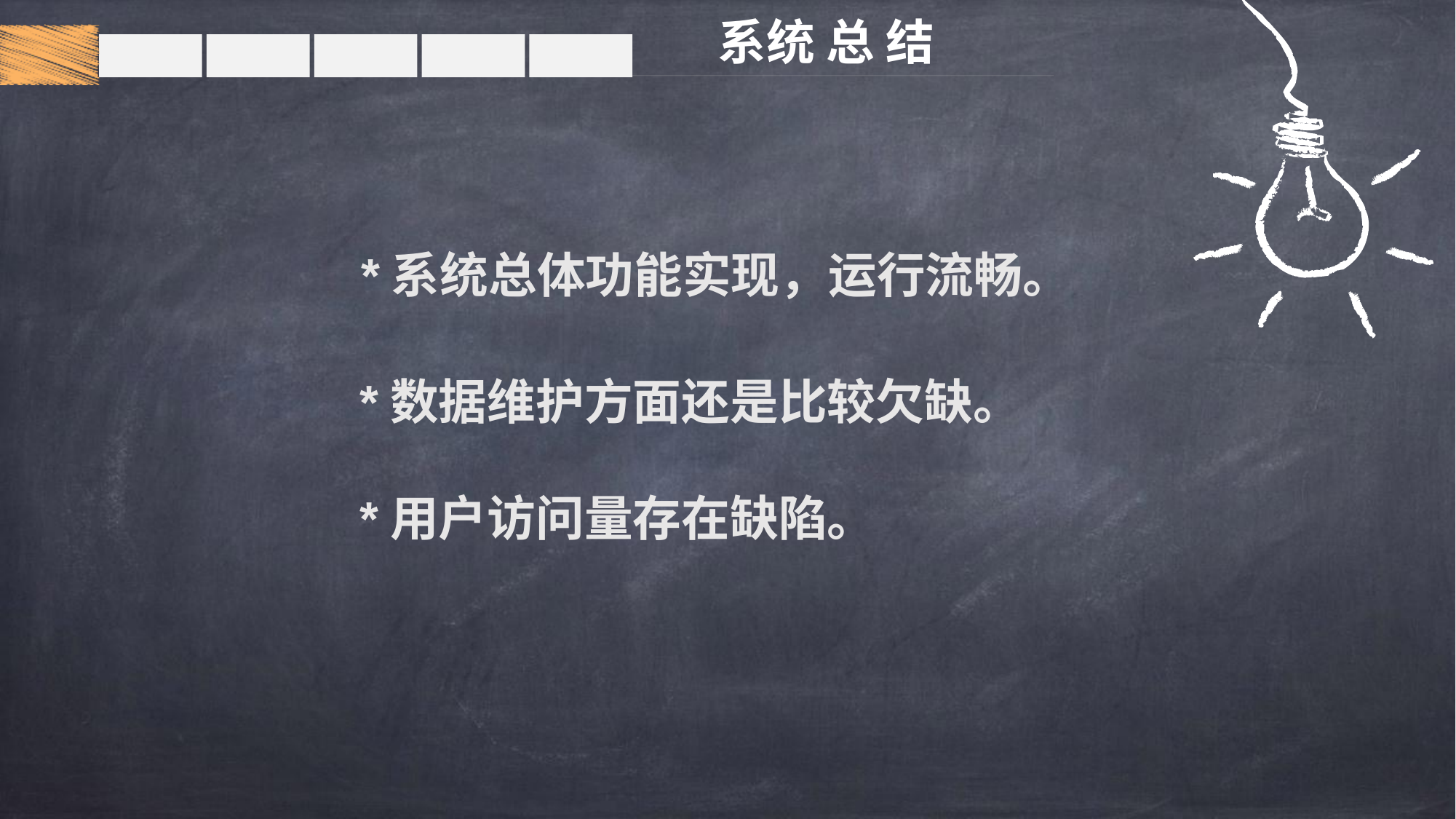

系统 总 结

   *系统总体功能实现，运行流畅。

*数据维护方面还是比较欠缺。

*用户访问量存在缺陷。